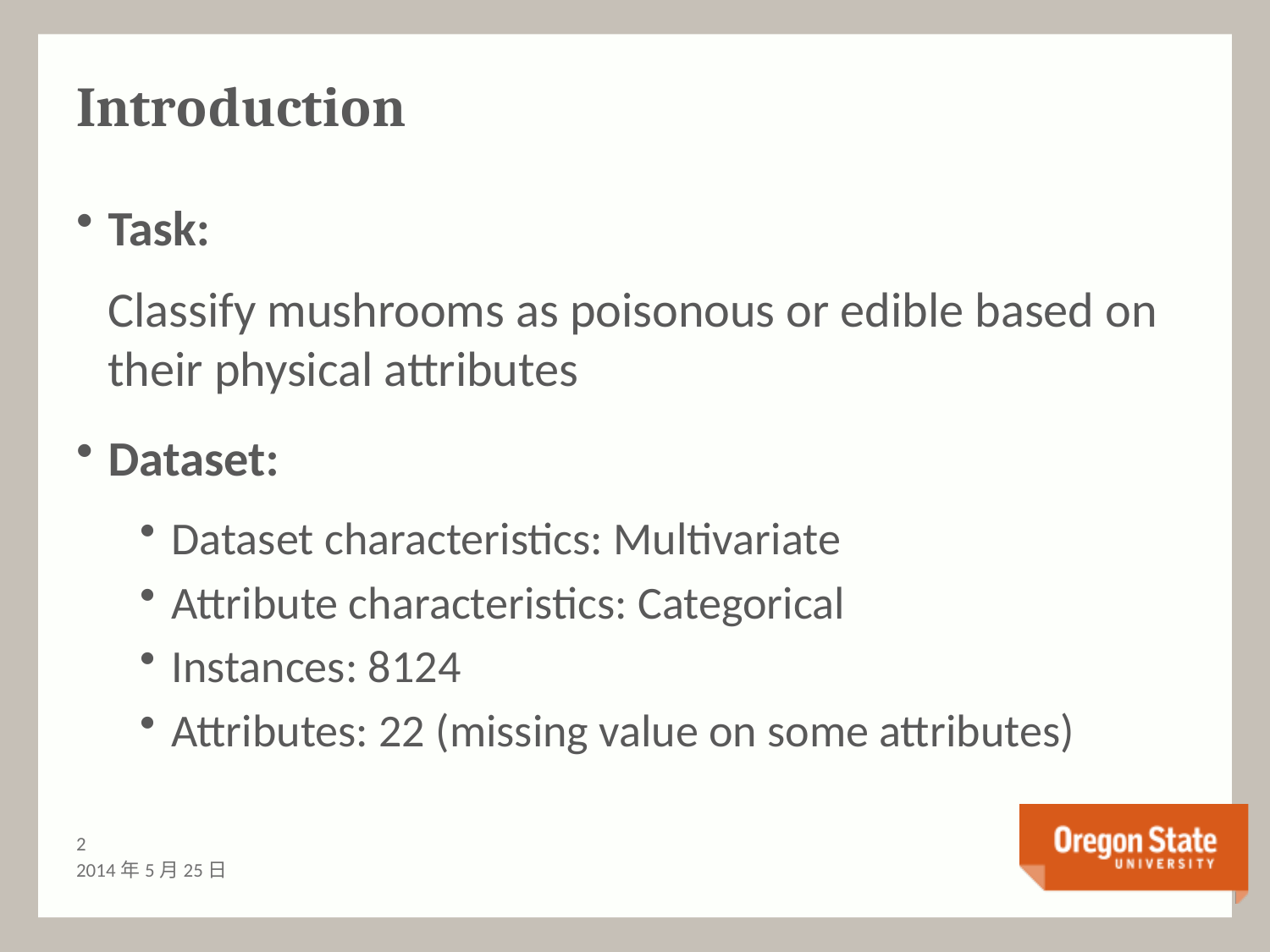

# Introduction
Task:
Classify mushrooms as poisonous or edible based on their physical attributes
Dataset:
Dataset characteristics: Multivariate
Attribute characteristics: Categorical
Instances: 8124
Attributes: 22 (missing value on some attributes)

2
2014年5月25日